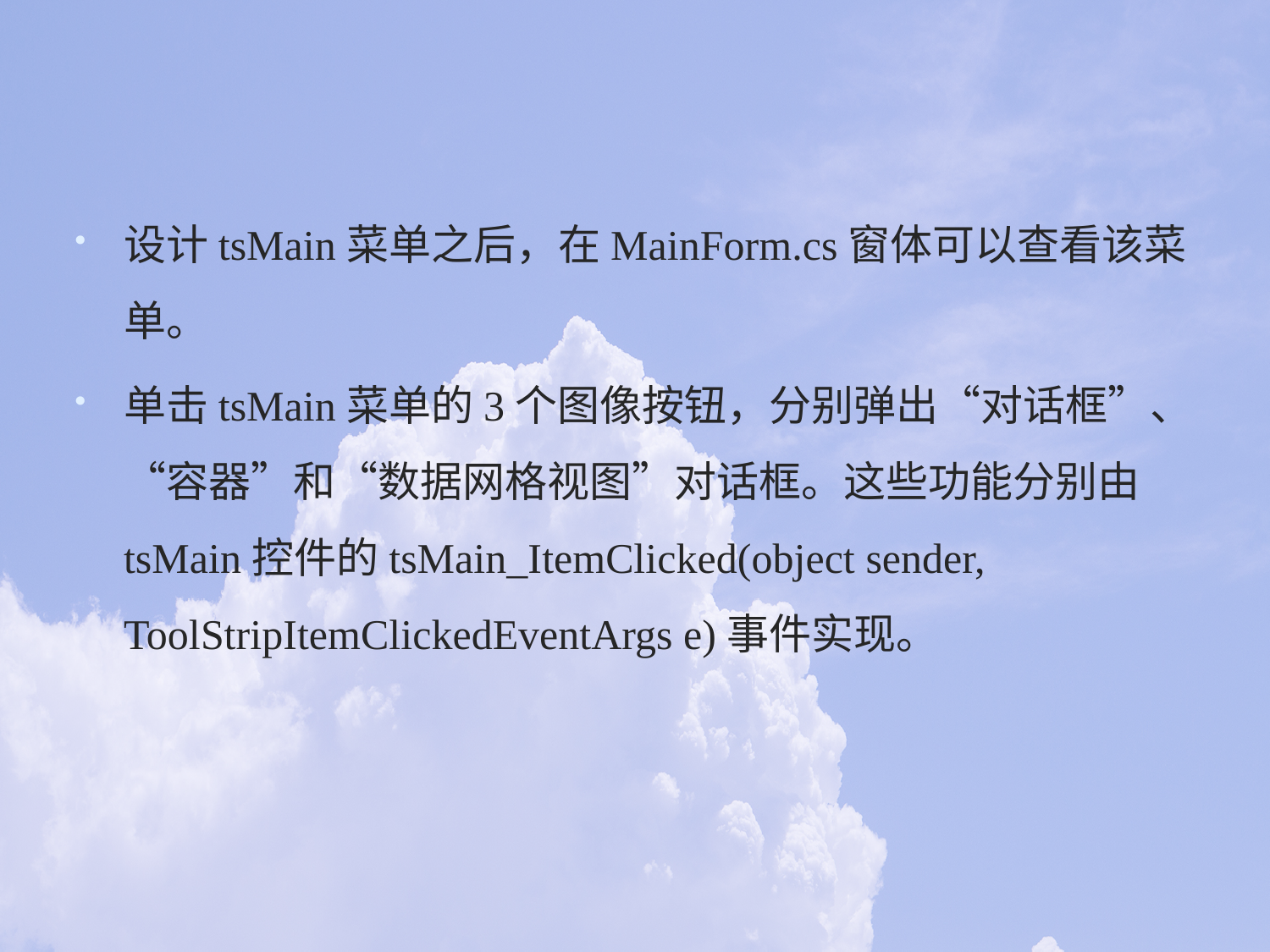

#
设计tsMain菜单之后，在MainForm.cs窗体可以查看该菜单。
单击tsMain菜单的3个图像按钮，分别弹出“对话框”、“容器”和“数据网格视图”对话框。这些功能分别由tsMain控件的tsMain_ItemClicked(object sender, ToolStripItemClickedEventArgs e)事件实现。